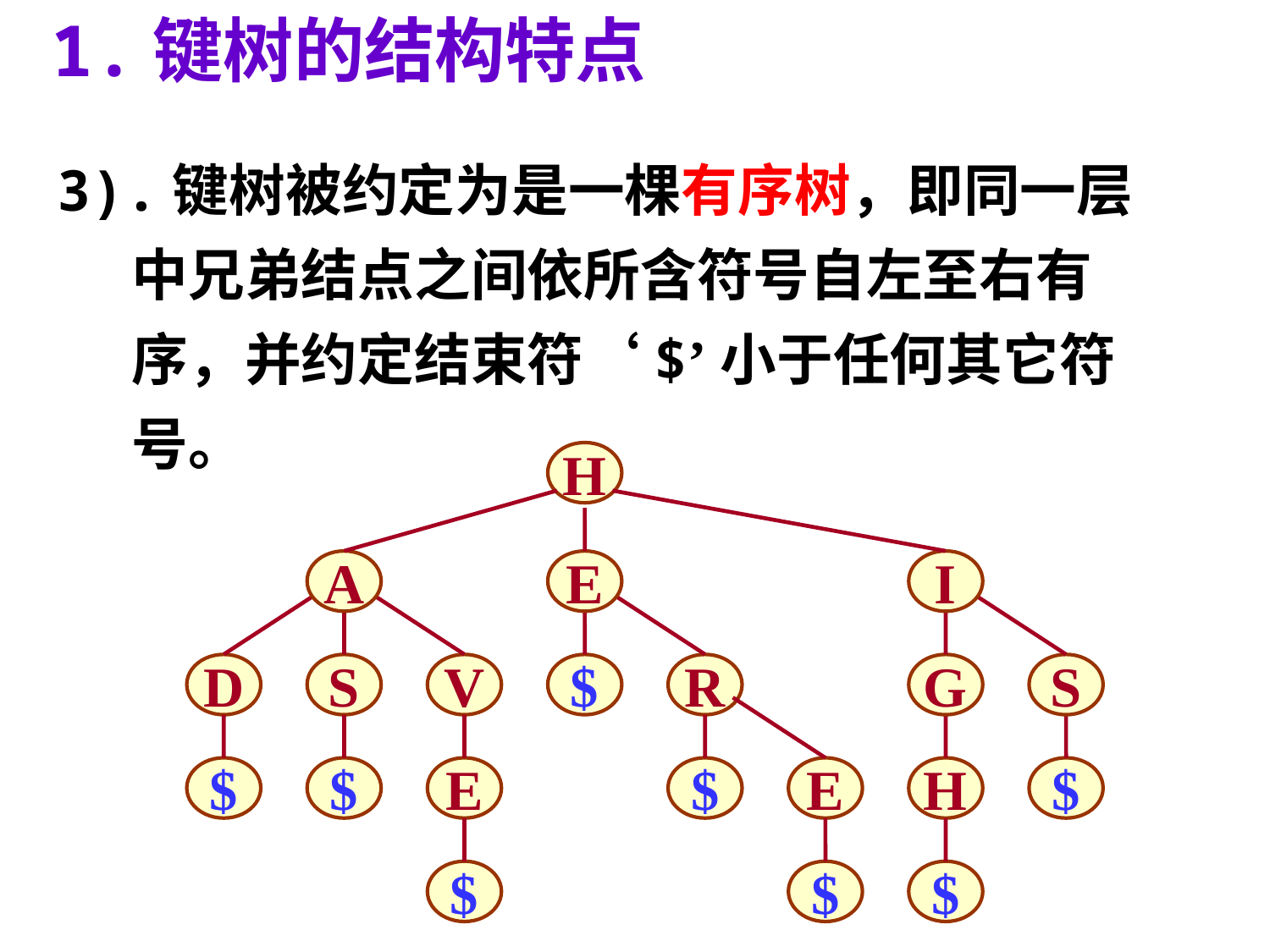

1.键树的结构特点
3).键树被约定为是一棵有序树，即同一层中兄弟结点之间依所含符号自左至右有序，并约定结束符‘$’小于任何其它符号。
H

A
E
I

D
S
V

$
R

G
S

E

$

$

$

E

$

$

H

$

$